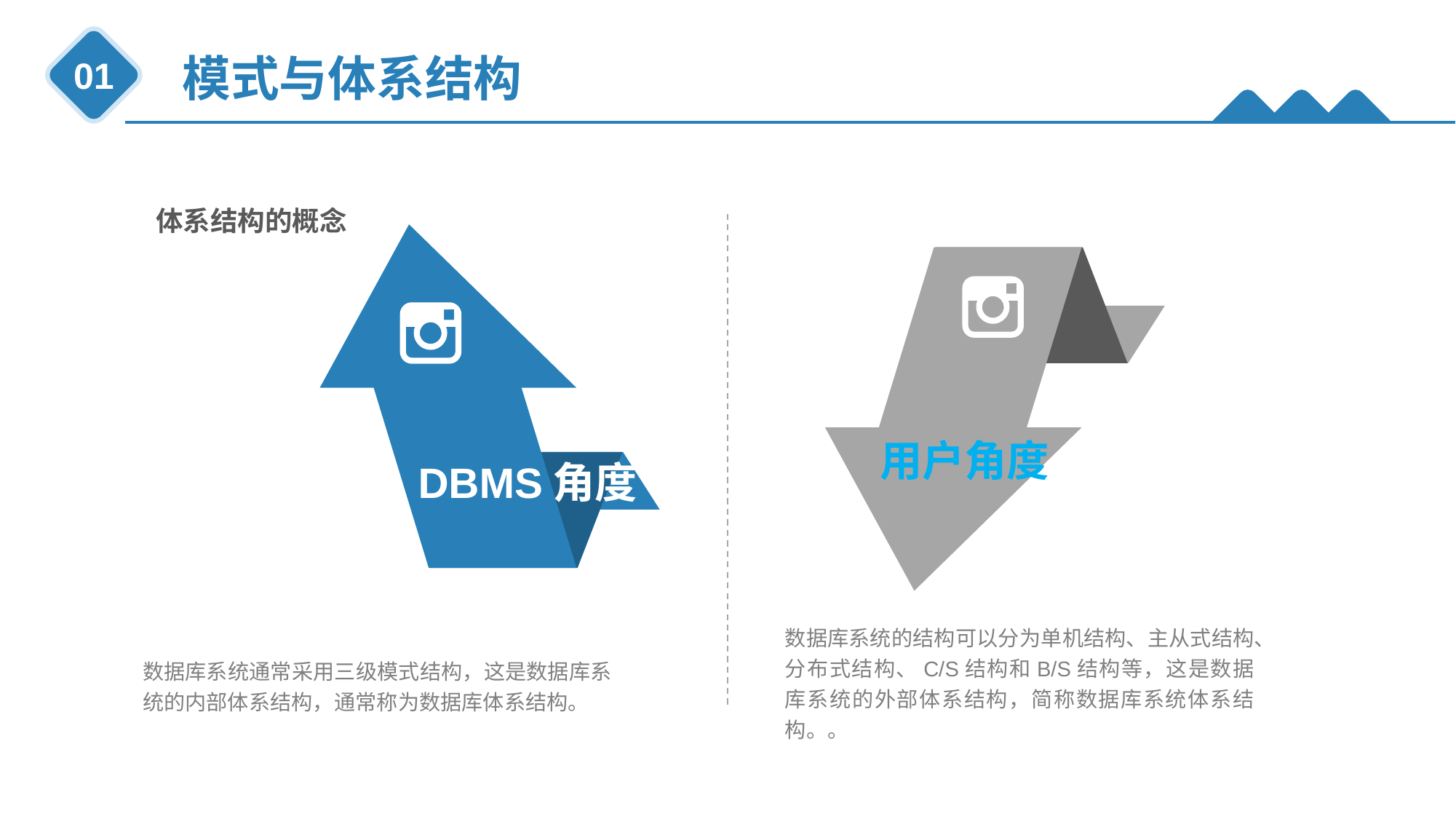

模式与体系结构
01

体系结构的概念

DBMS角度
数据库系统通常采用三级模式结构，这是数据库系统的内部体系结构，通常称为数据库体系结构。

用户角度

数据库系统的结构可以分为单机结构、主从式结构、分布式结构、C/S结构和B/S结构等，这是数据库系统的外部体系结构，简称数据库系统体系结构。。